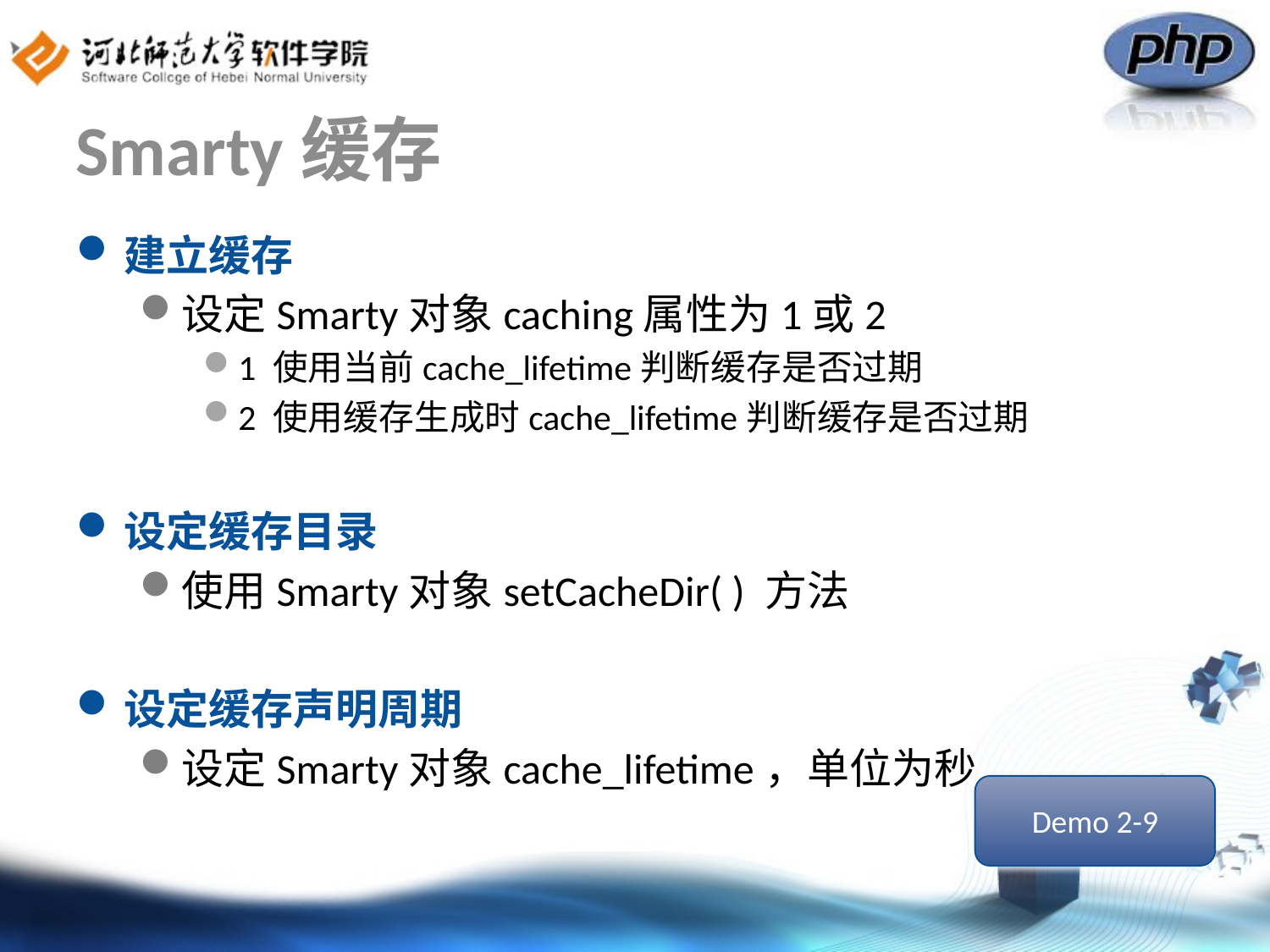

# Smarty缓存
建立缓存
设定Smarty对象caching属性为1或2
1 使用当前cache_lifetime判断缓存是否过期
2 使用缓存生成时cache_lifetime判断缓存是否过期

设定缓存目录
使用Smarty对象setCacheDir( ) 方法

设定缓存声明周期
设定Smarty对象cache_lifetime，单位为秒
Demo 2-9